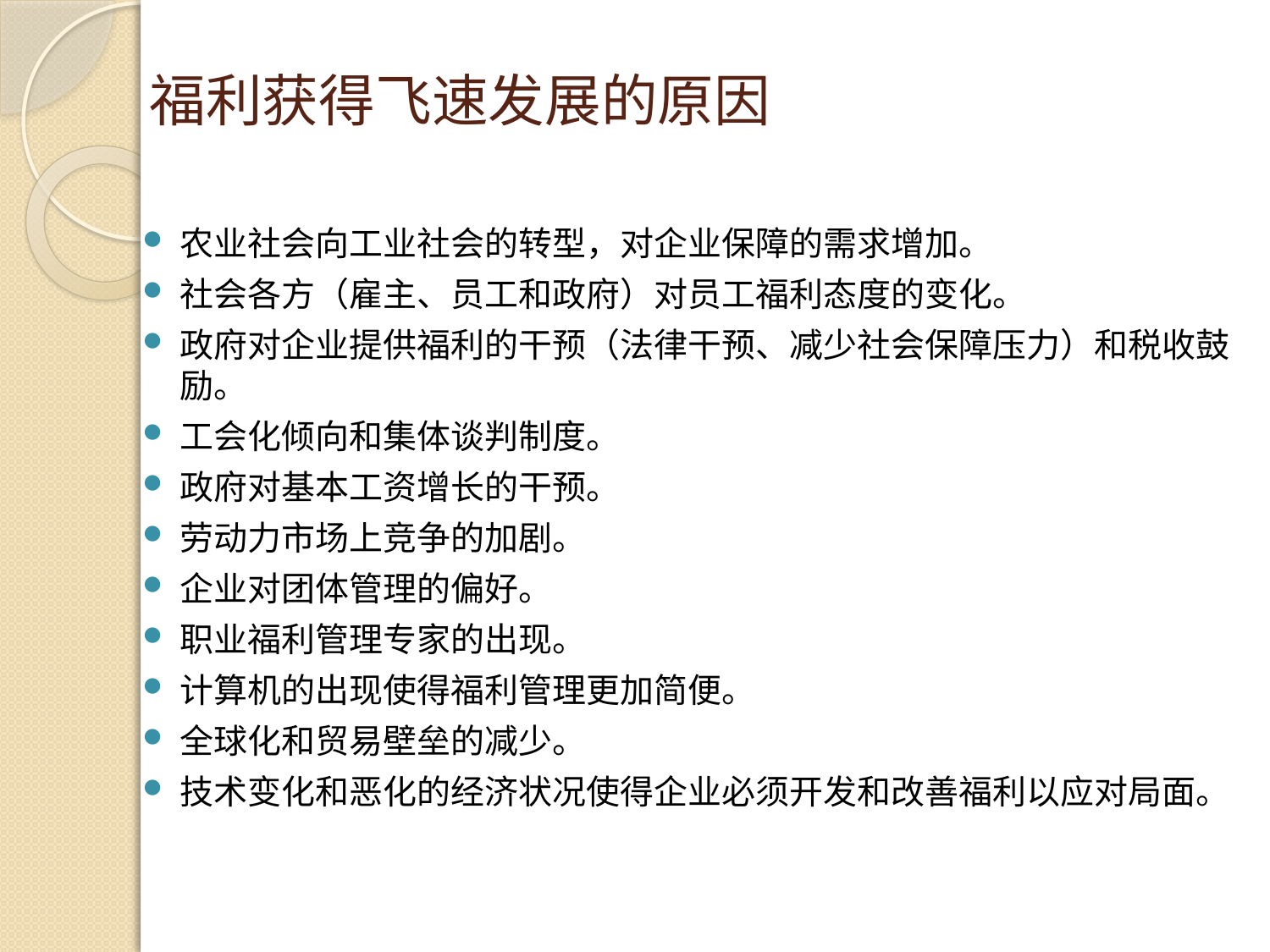

# 福利获得飞速发展的原因
农业社会向工业社会的转型，对企业保障的需求增加。
社会各方（雇主、员工和政府）对员工福利态度的变化。
政府对企业提供福利的干预（法律干预、减少社会保障压力）和税收鼓励。
工会化倾向和集体谈判制度。
政府对基本工资增长的干预。
劳动力市场上竞争的加剧。
企业对团体管理的偏好。
职业福利管理专家的出现。
计算机的出现使得福利管理更加简便。
全球化和贸易壁垒的减少。
技术变化和恶化的经济状况使得企业必须开发和改善福利以应对局面。
7